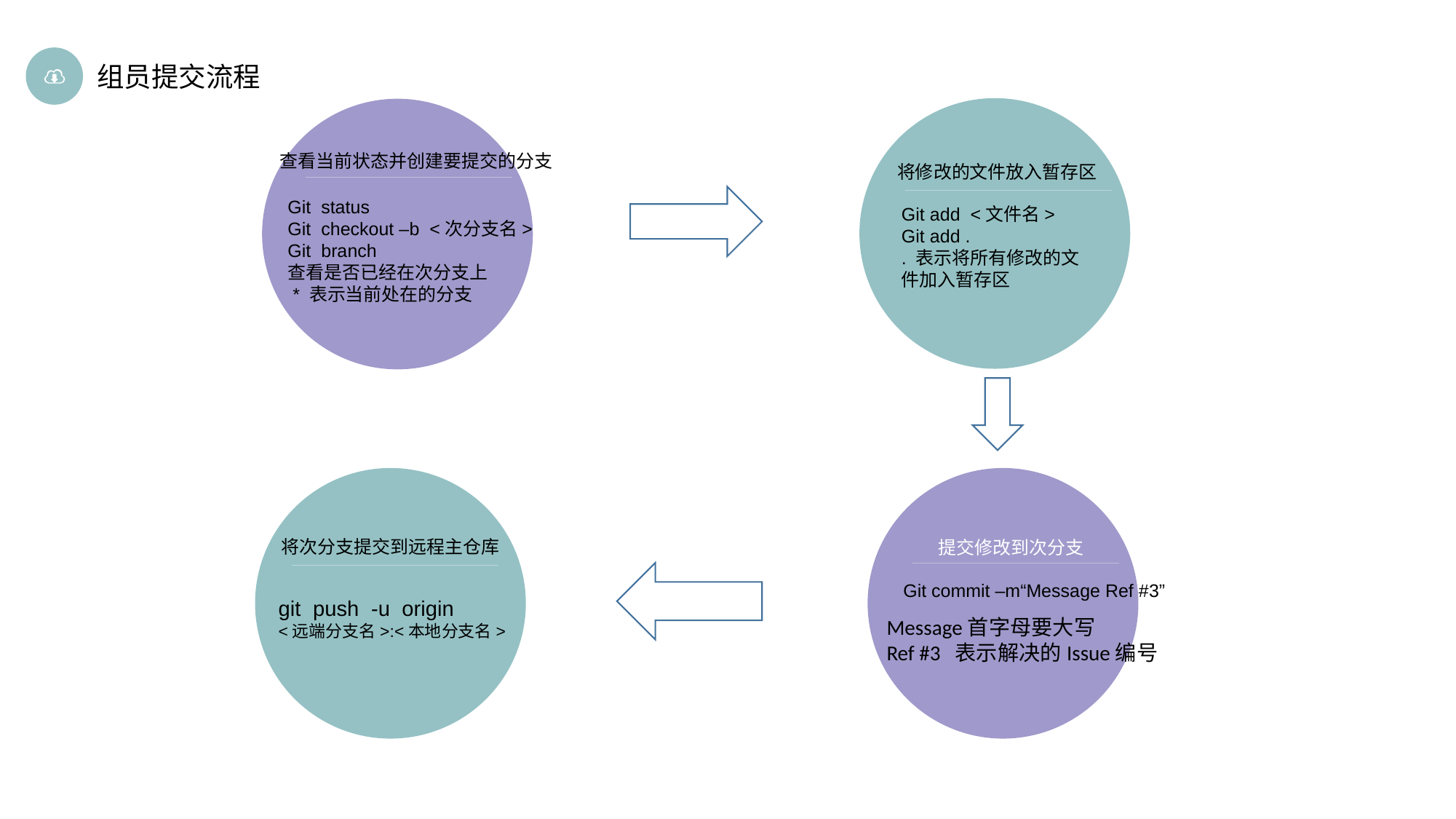

组员提交流程

查看当前状态并创建要提交的分支
将修改的文件放入暂存区

Git  status
Git  checkout –b  <次分支名>
Git  branch
查看是否已经在次分支上
 * 表示当前处在的分支
Git add  <文件名>
Git add .
. 表示将所有修改的文件加入暂存区

将次分支提交到远程主仓库
提交修改到次分支

Git commit –m“Message Ref #3”
git  push  -u  origin
<远端分支名>:<本地分支名>
Message首字母要大写
Ref #3  表示解决的Issue编号